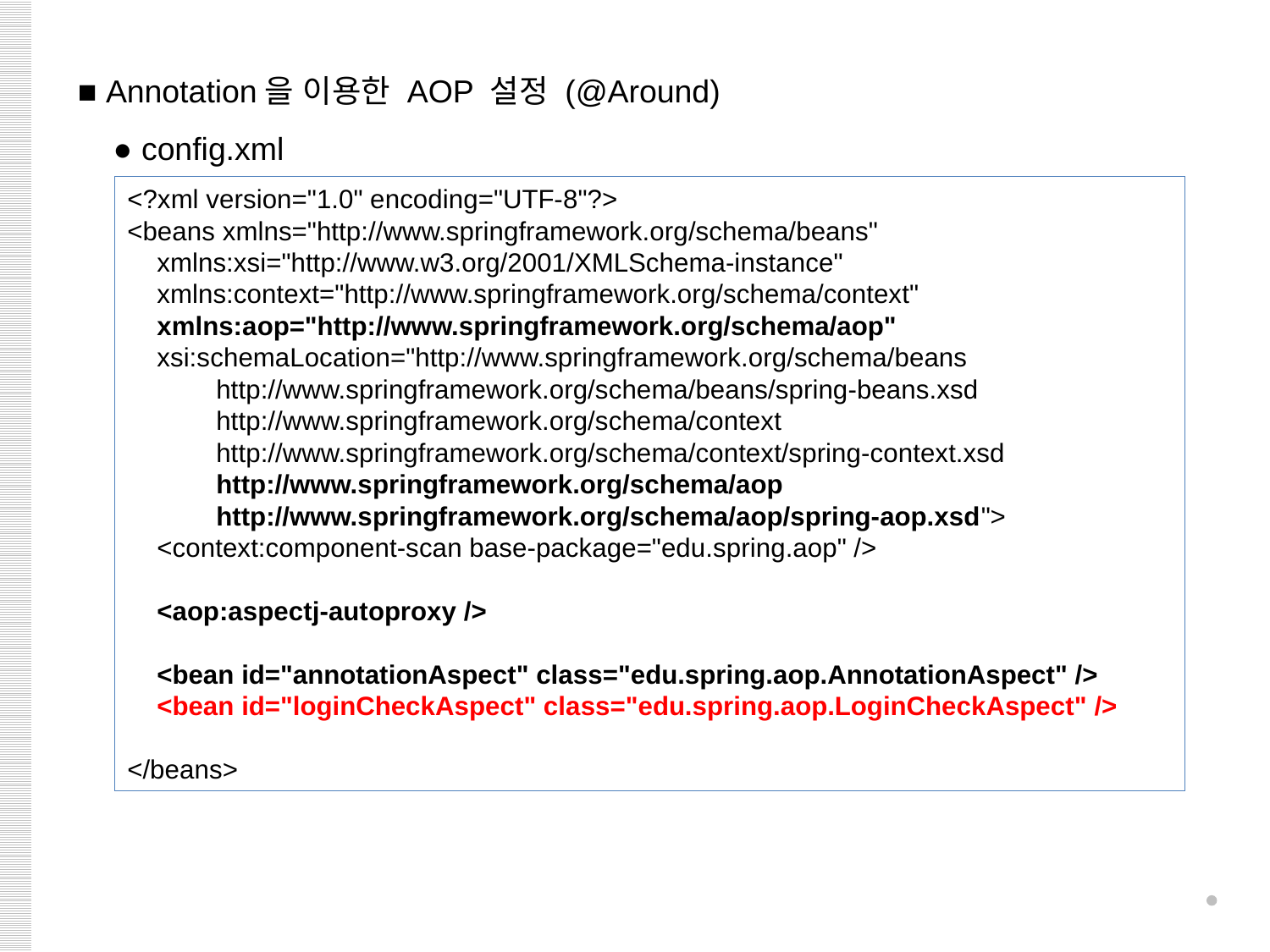

■ Annotation을 이용한 AOP 설정 (@Around)
    ● config.xml
<?xml version="1.0" encoding="UTF-8"?>
<beans xmlns="http://www.springframework.org/schema/beans"
    xmlns:xsi="http://www.w3.org/2001/XMLSchema-instance"
    xmlns:context="http://www.springframework.org/schema/context"
    xmlns:aop="http://www.springframework.org/schema/aop"
    xsi:schemaLocation="http://www.springframework.org/schema/beans
            http://www.springframework.org/schema/beans/spring-beans.xsd
            http://www.springframework.org/schema/context
            http://www.springframework.org/schema/context/spring-context.xsd
            http://www.springframework.org/schema/aop
            http://www.springframework.org/schema/aop/spring-aop.xsd">
    <context:component-scan base-package="edu.spring.aop" />

    <aop:aspectj-autoproxy />

    <bean id="annotationAspect" class="edu.spring.aop.AnnotationAspect" />
    <bean id="loginCheckAspect" class="edu.spring.aop.LoginCheckAspect" />

</beans>